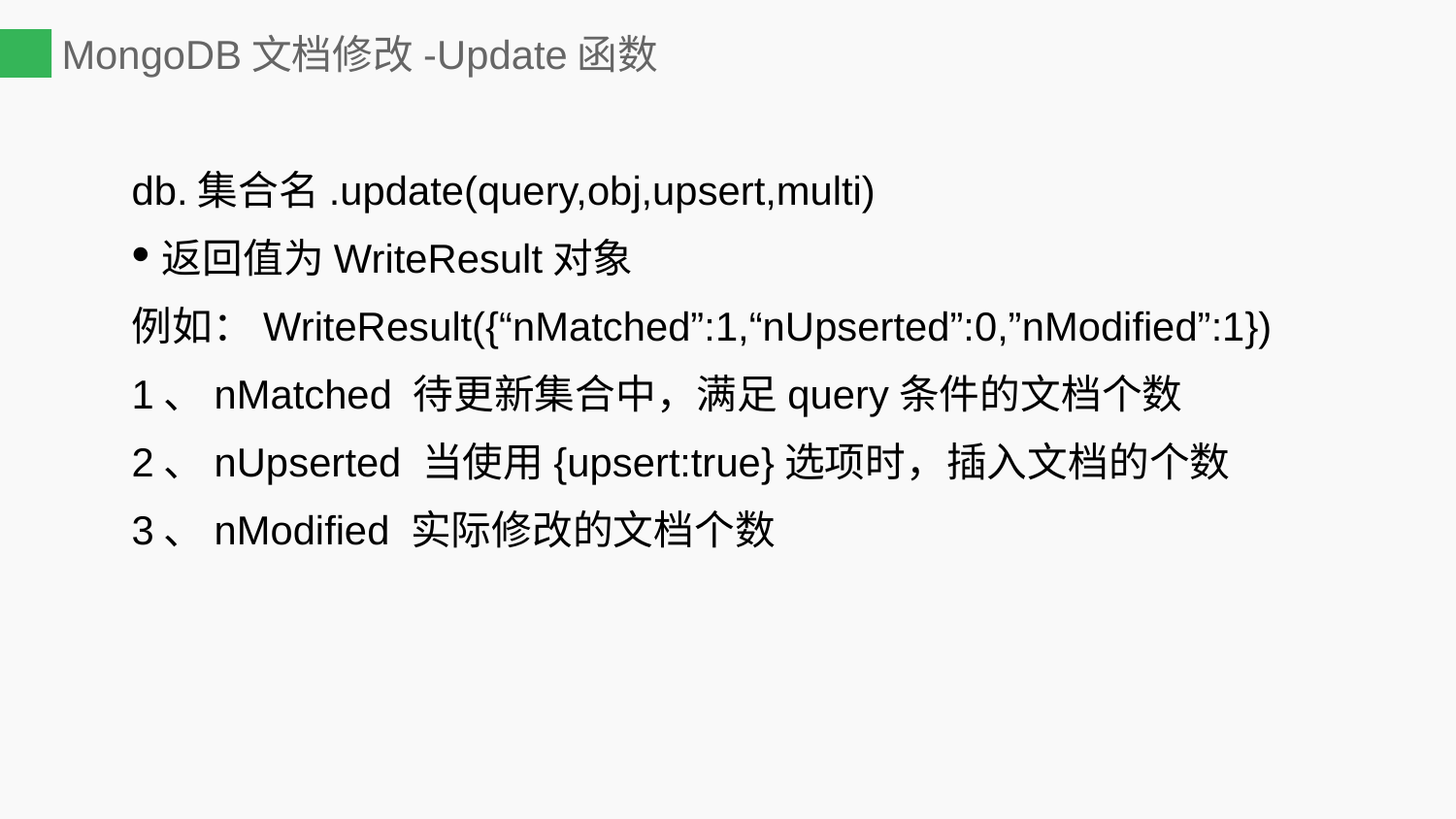

# MongoDB文档修改-Update函数
db.集合名.update(query,obj,upsert,multi)
返回值为WriteResult对象
例如：WriteResult({“nMatched”:1,“nUpserted”:0,”nModified”:1})
1、nMatched 待更新集合中，满足query条件的文档个数
2、nUpserted 当使用{upsert:true}选项时，插入文档的个数
3、nModified 实际修改的文档个数